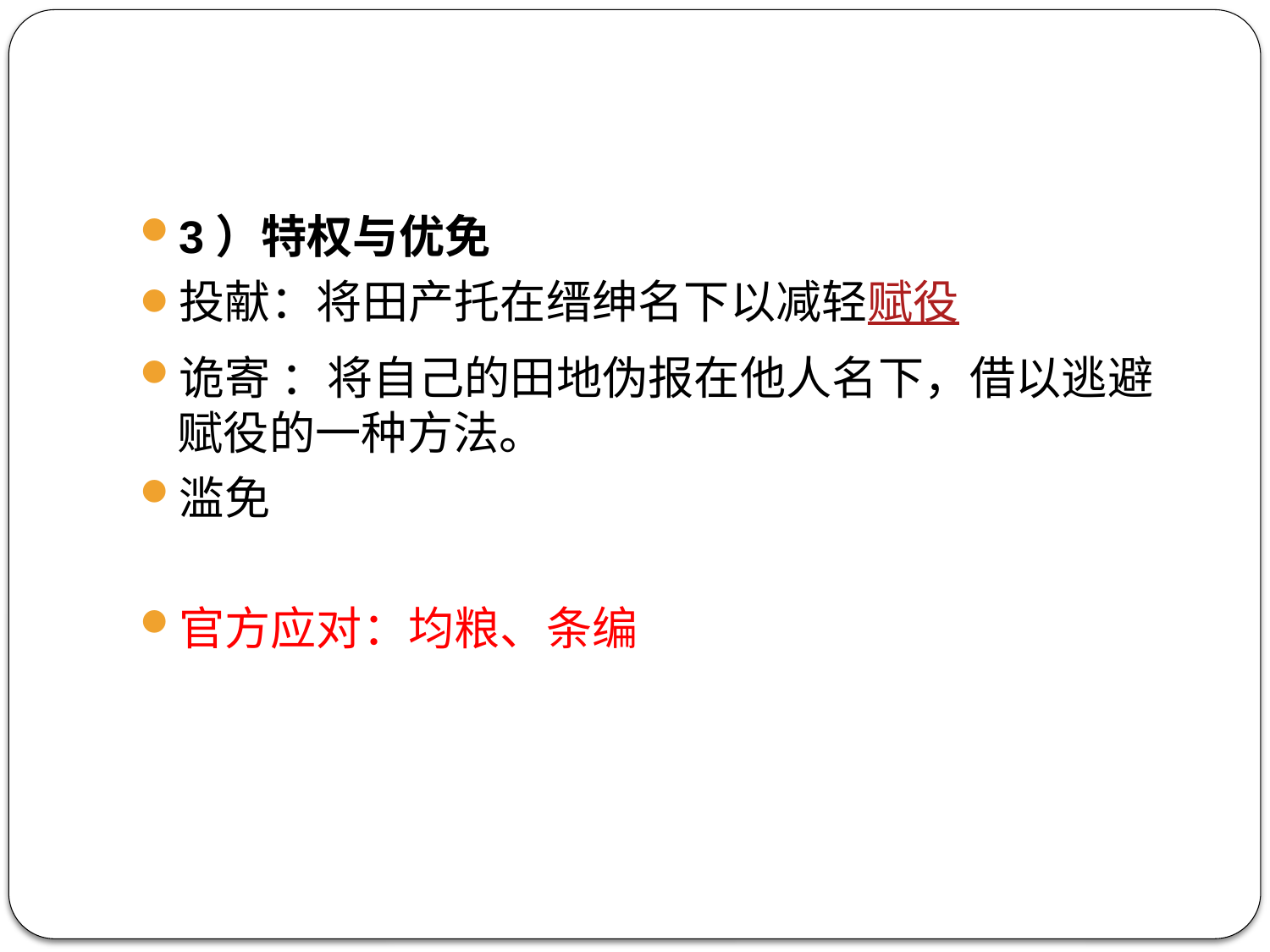

#
3）特权与优免
投献：将田产托在缙绅名下以减轻赋役
诡寄 ：将自己的田地伪报在他人名下，借以逃避赋役的一种方法。
滥免

官方应对：均粮、条编